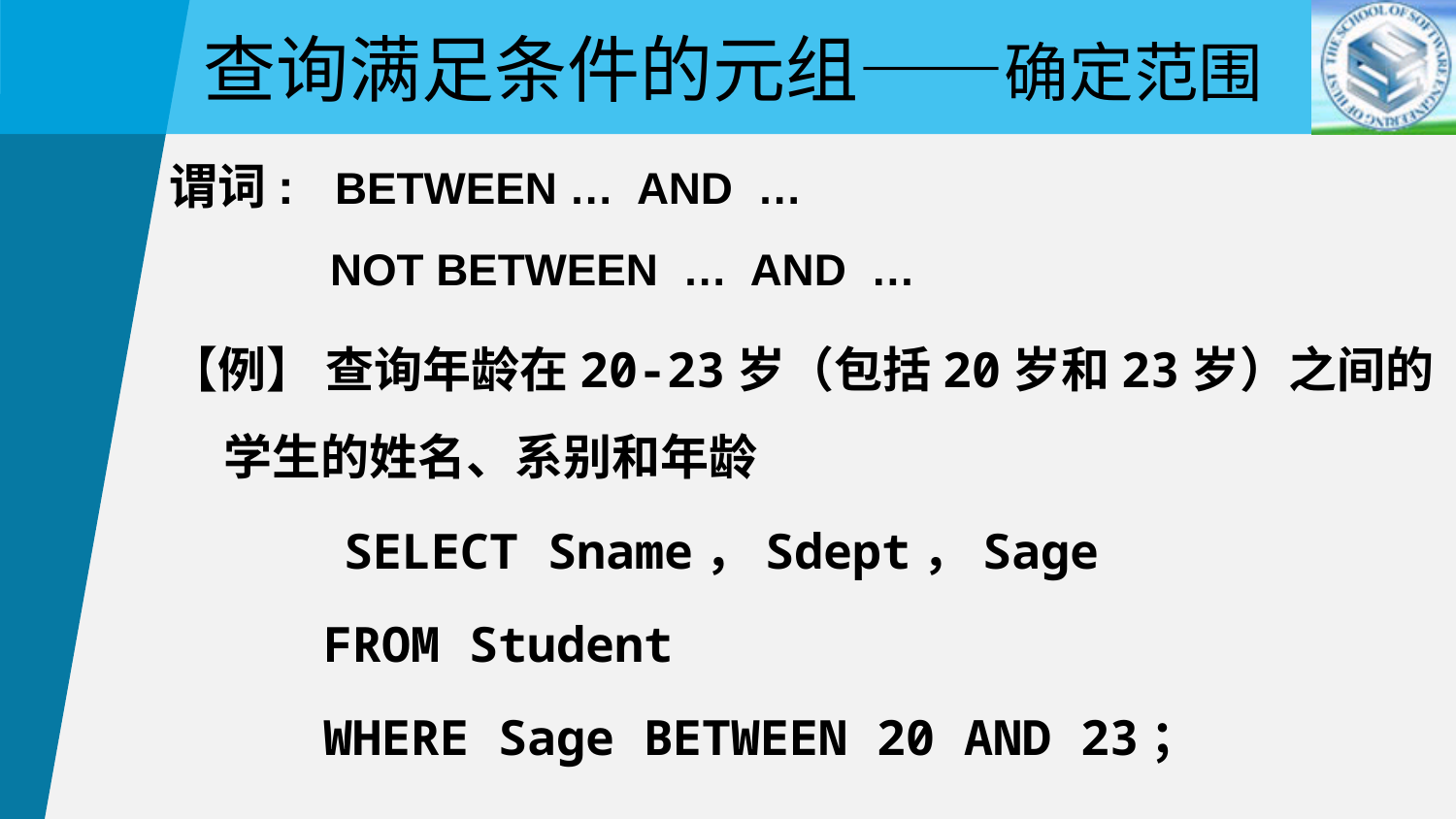

查询满足条件的元组——确定范围
谓词:   BETWEEN …  AND  …
             NOT BETWEEN  …  AND  …
【例】 查询年龄在20-23岁（包括20岁和23岁）之间的学生的姓名、系别和年龄
      SELECT Sname，Sdept，Sage
    FROM Student
    WHERE Sage BETWEEN 20 AND 23；